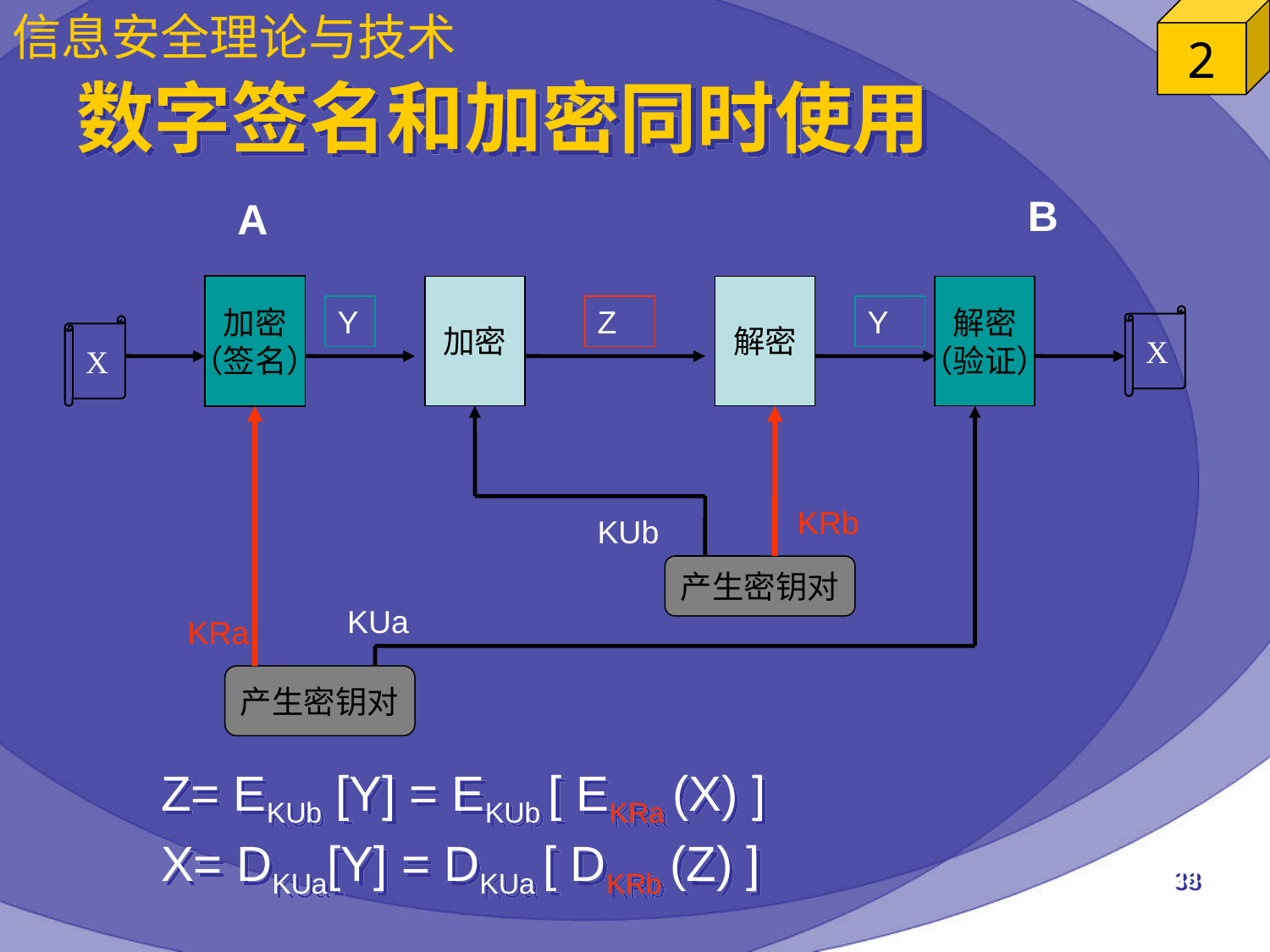

# 数字签名和加密同时使用
B
A
加密
（签名）
加密
解密
解密
（验证）
Y
Z
Y
X
X

KRb
KUb
产生密钥对
KUa
KRa
产生密钥对
Z= EKUb [Y] = EKUb [ EKRa (X) ]
X= DKUa[Y] = DKUa [ DKRb (Z) ]
38